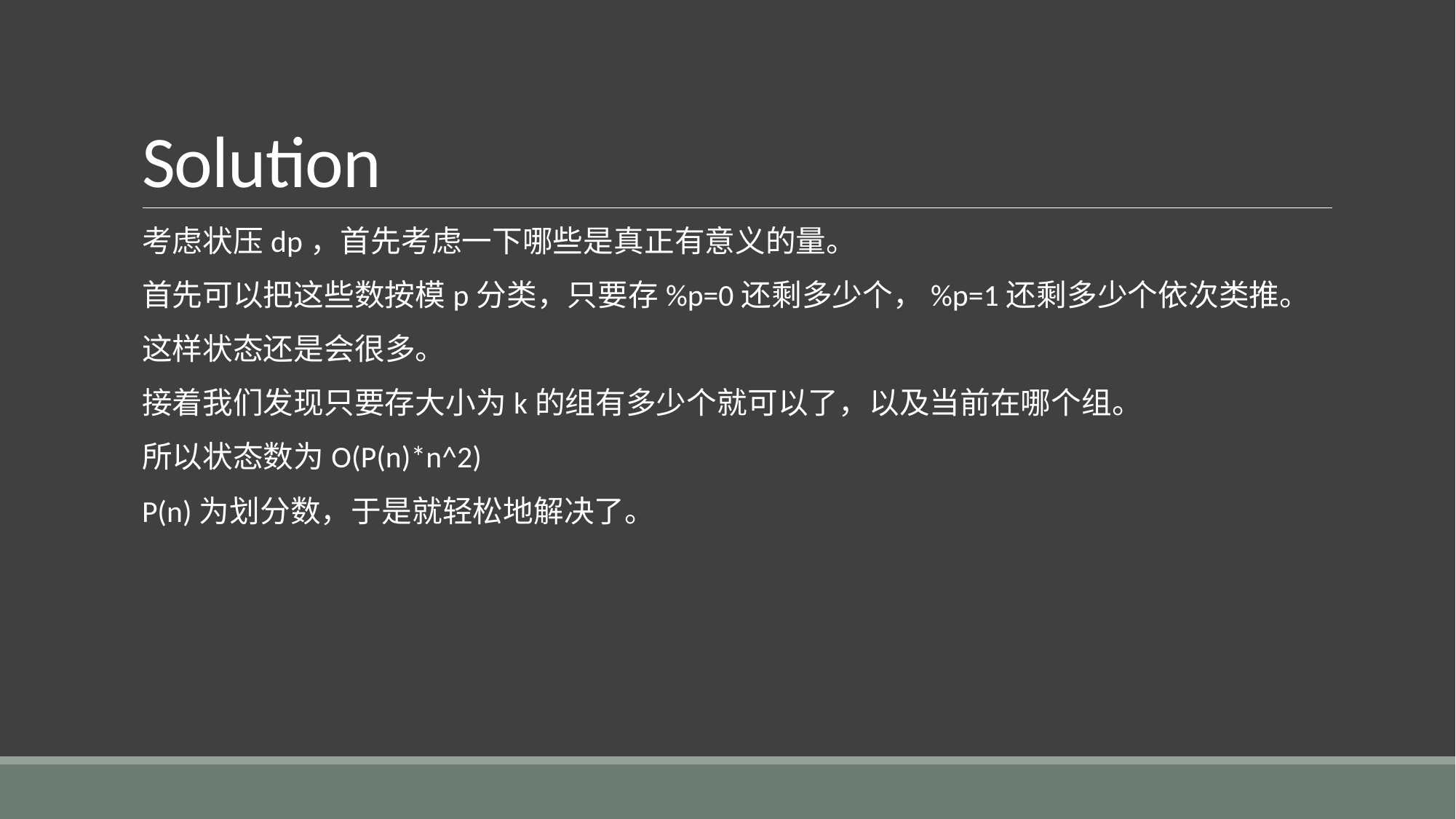

# Solution
考虑状压dp，首先考虑一下哪些是真正有意义的量。
首先可以把这些数按模p分类，只要存%p=0还剩多少个，%p=1还剩多少个依次类推。
这样状态还是会很多。
接着我们发现只要存大小为k的组有多少个就可以了，以及当前在哪个组。
所以状态数为O(P(n)*n^2)
P(n)为划分数，于是就轻松地解决了。